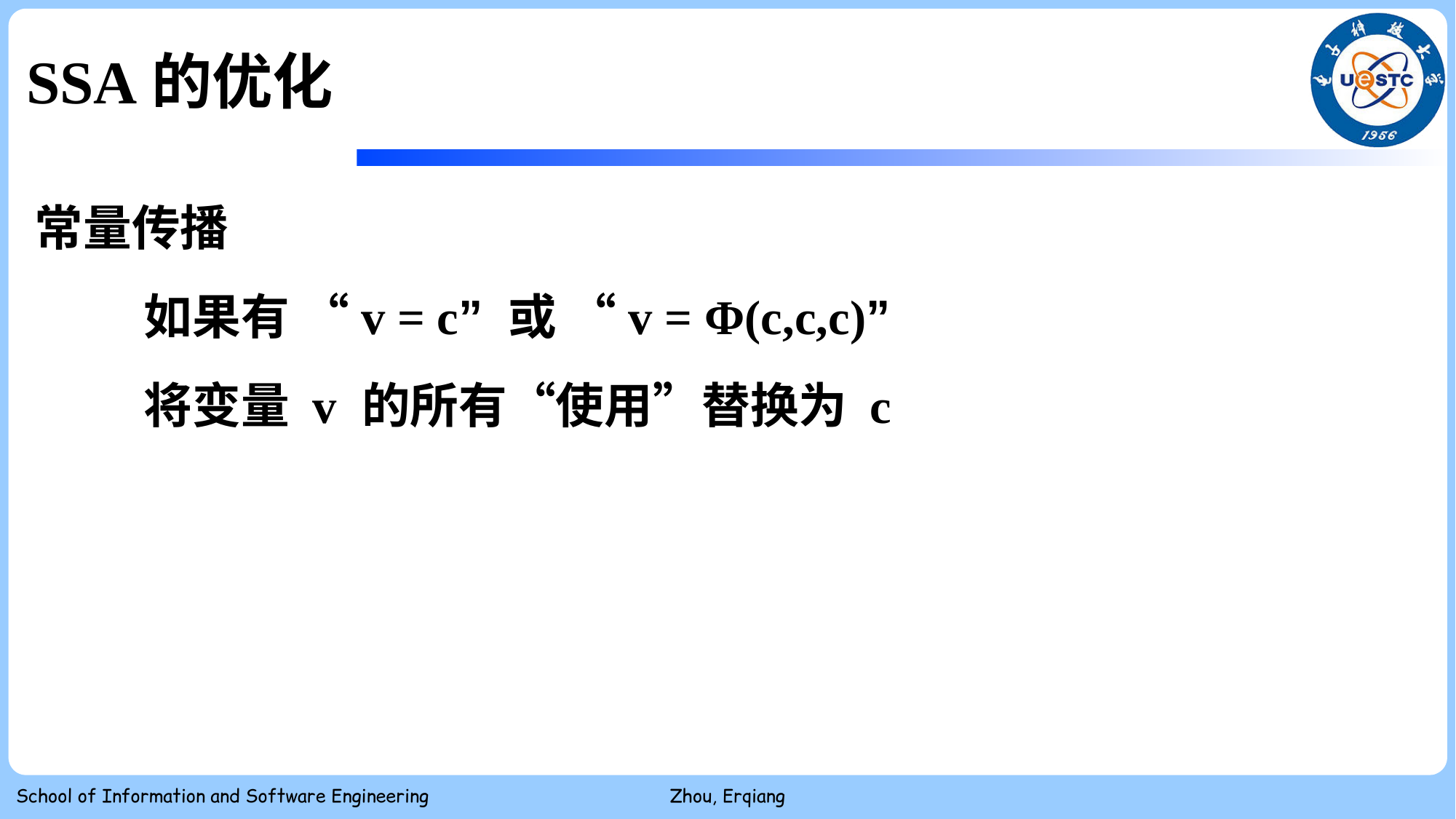

# SSA的优化
常量传播
如果有 “v = c” 或 “v = Φ(c,c,c)”
将变量 v 的所有“使用”替换为 c

School of Information and Software Engineering
Zhou, Erqiang
95